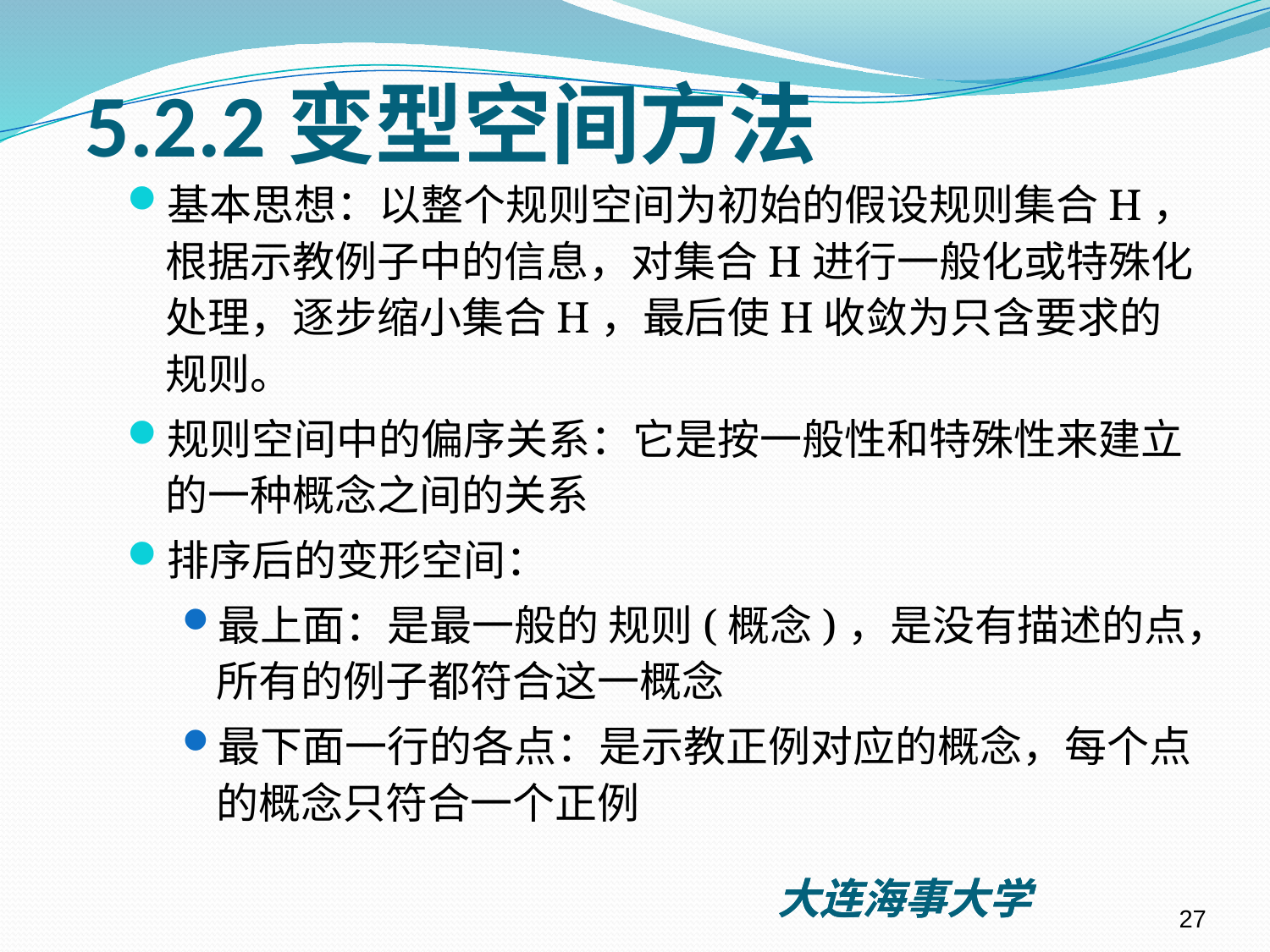

# 5.2.2变型空间方法
基本思想：以整个规则空间为初始的假设规则集合H，根据示教例子中的信息，对集合H进行一般化或特殊化处理，逐步缩小集合H，最后使H收敛为只含要求的规则。
规则空间中的偏序关系：它是按一般性和特殊性来建立的一种概念之间的关系
排序后的变形空间：
最上面：是最一般的 规则(概念)，是没有描述的点，所有的例子都符合这一概念
最下面一行的各点：是示教正例对应的概念，每个点的概念只符合一个正例
27